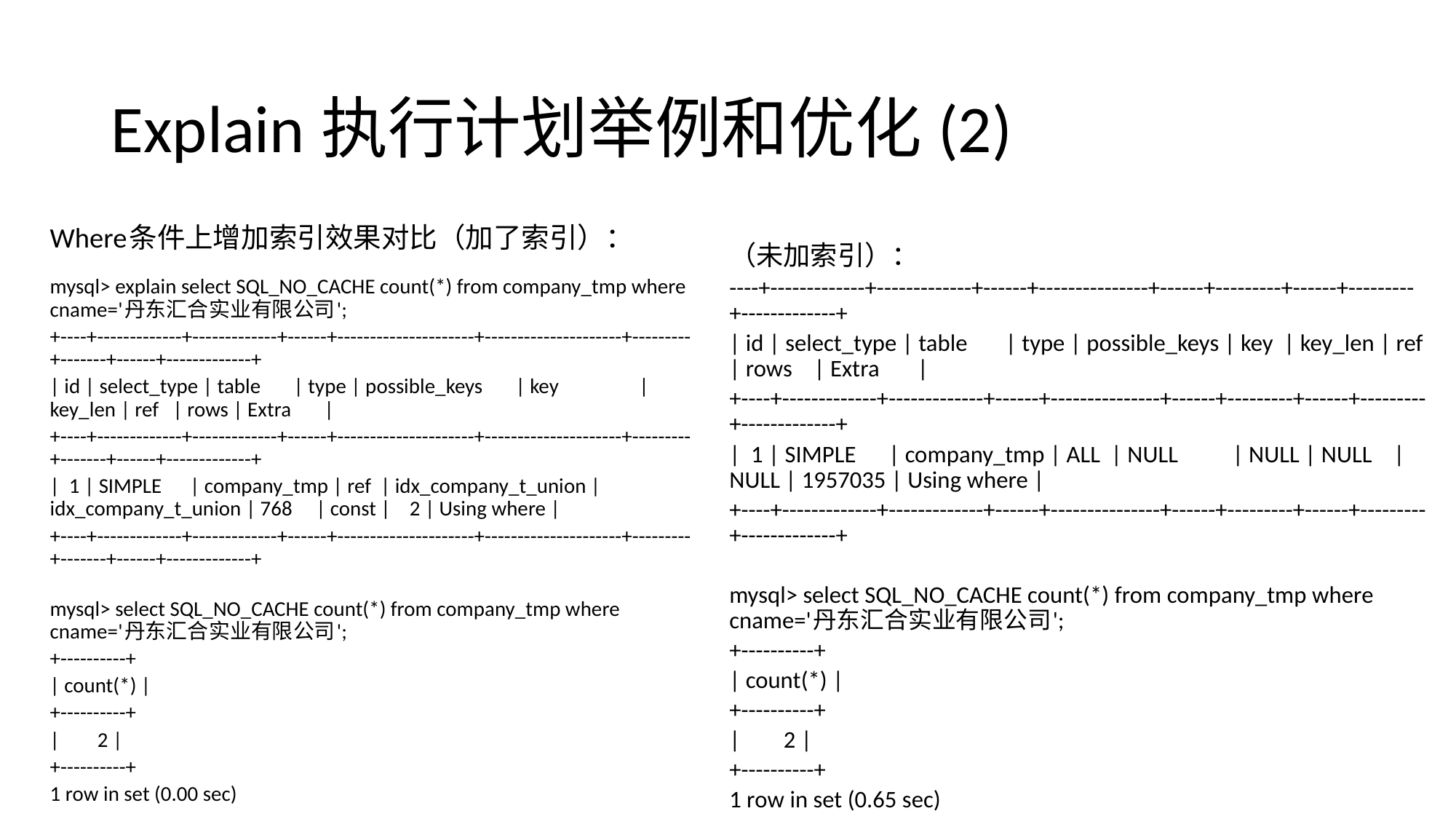

# Explain执行计划举例和优化(2)
Where条件上增加索引效果对比（加了索引）：

mysql> explain select SQL_NO_CACHE count(*) from company_tmp where cname='丹东汇合实业有限公司';
+----+-------------+-------------+------+---------------------+---------------------+---------+-------+------+-------------+
| id | select_type | table       | type | possible_keys       | key                 | key_len | ref   | rows | Extra       |
+----+-------------+-------------+------+---------------------+---------------------+---------+-------+------+-------------+
|  1 | SIMPLE      | company_tmp | ref  | idx_company_t_union | idx_company_t_union | 768     | const |    2 | Using where |
+----+-------------+-------------+------+---------------------+---------------------+---------+-------+------+-------------+
mysql> select SQL_NO_CACHE count(*) from company_tmp where cname='丹东汇合实业有限公司';
+----------+
| count(*) |
+----------+
|        2 |
+----------+
1 row in set (0.00 sec)

（未加索引）：
----+-------------+-------------+------+---------------+------+---------+------+---------+-------------+
| id | select_type | table       | type | possible_keys | key  | key_len | ref  | rows    | Extra       |
+----+-------------+-------------+------+---------------+------+---------+------+---------+-------------+
|  1 | SIMPLE      | company_tmp | ALL  | NULL          | NULL | NULL    | NULL | 1957035 | Using where |
+----+-------------+-------------+------+---------------+------+---------+------+---------+-------------+

mysql> select SQL_NO_CACHE count(*) from company_tmp where cname='丹东汇合实业有限公司';
+----------+
| count(*) |
+----------+
|        2 |
+----------+
1 row in set (0.65 sec)